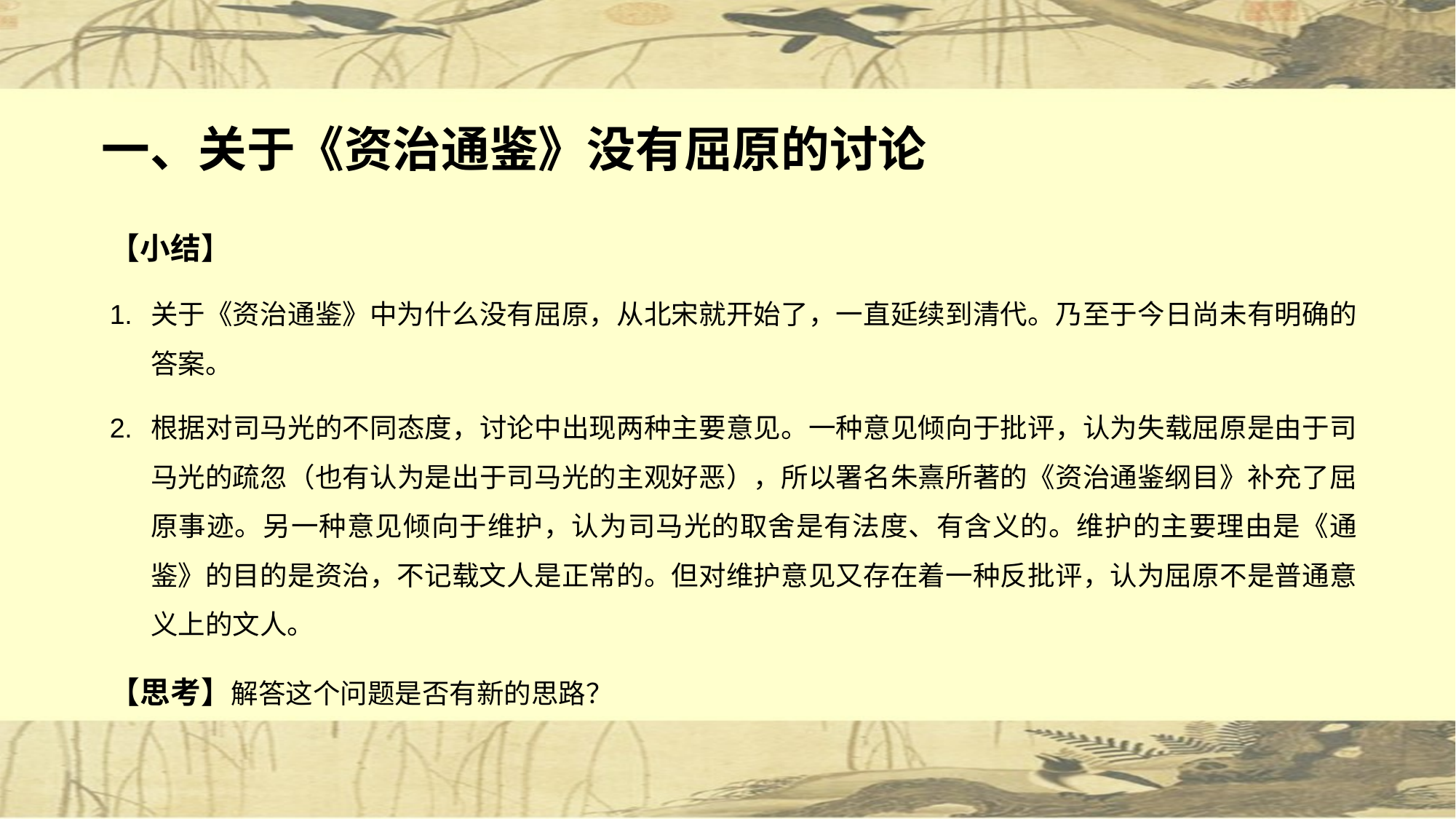

# 一、关于《资治通鉴》没有屈原的讨论
【小结】
关于《资治通鉴》中为什么没有屈原，从北宋就开始了，一直延续到清代。乃至于今日尚未有明确的答案。
根据对司马光的不同态度，讨论中出现两种主要意见。一种意见倾向于批评，认为失载屈原是由于司马光的疏忽（也有认为是出于司马光的主观好恶），所以署名朱熹所著的《资治通鉴纲目》补充了屈原事迹。另一种意见倾向于维护，认为司马光的取舍是有法度、有含义的。维护的主要理由是《通鉴》的目的是资治，不记载文人是正常的。但对维护意见又存在着一种反批评，认为屈原不是普通意义上的文人。
【思考】解答这个问题是否有新的思路？